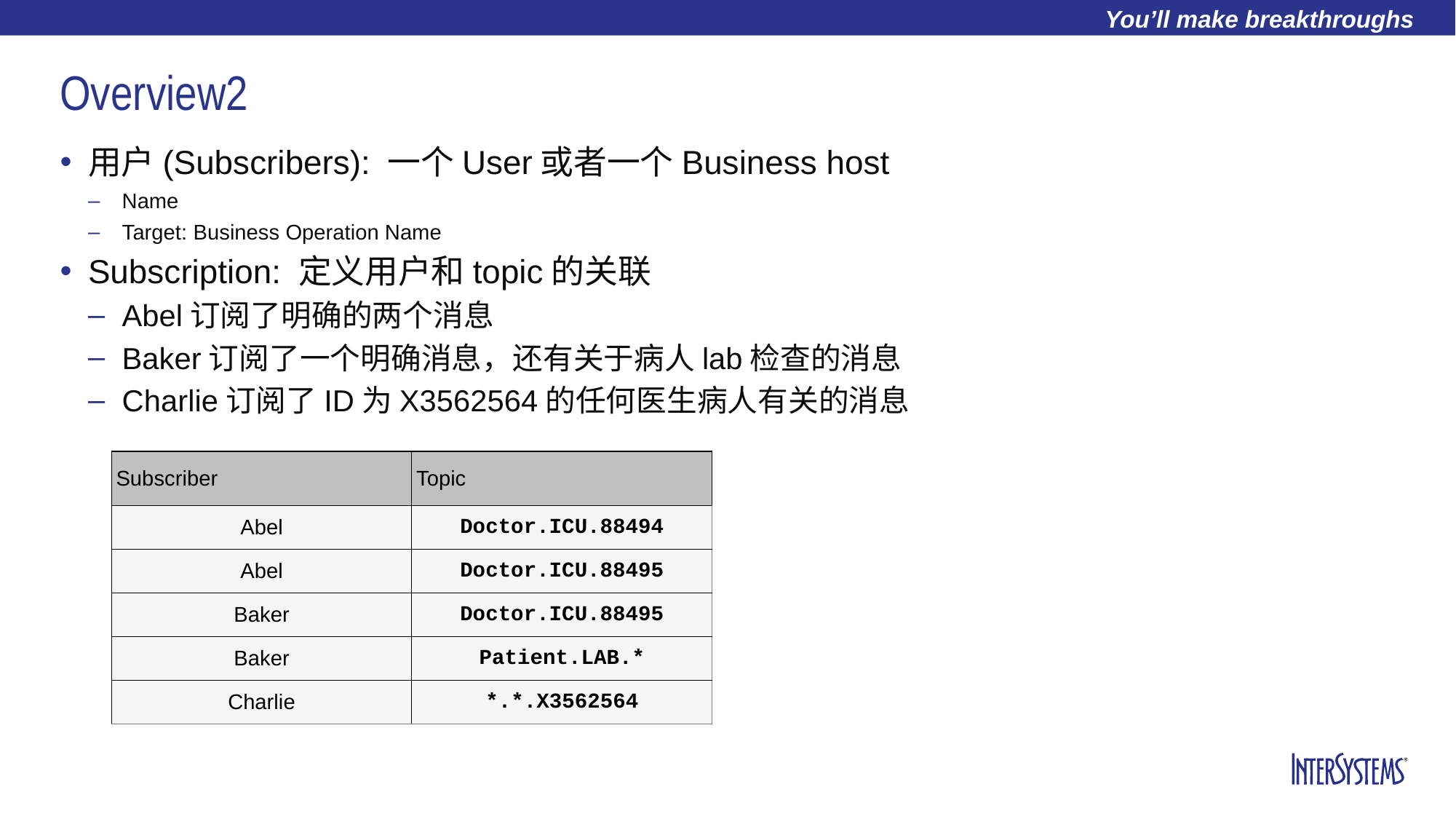

# Overview2
用户(Subscribers): 一个User或者一个Business host
Name
Target: Business Operation Name
Subscription: 定义用户和topic的关联
Abel订阅了明确的两个消息
Baker订阅了一个明确消息，还有关于病人lab检查的消息
Charlie订阅了ID为X3562564的任何医生病人有关的消息
| Subscriber | Topic |
| --- | --- |
| Abel | Doctor.ICU.88494 |
| Abel | Doctor.ICU.88495 |
| Baker | Doctor.ICU.88495 |
| Baker | Patient.LAB.\* |
| Charlie | \*.\*.X3562564 |